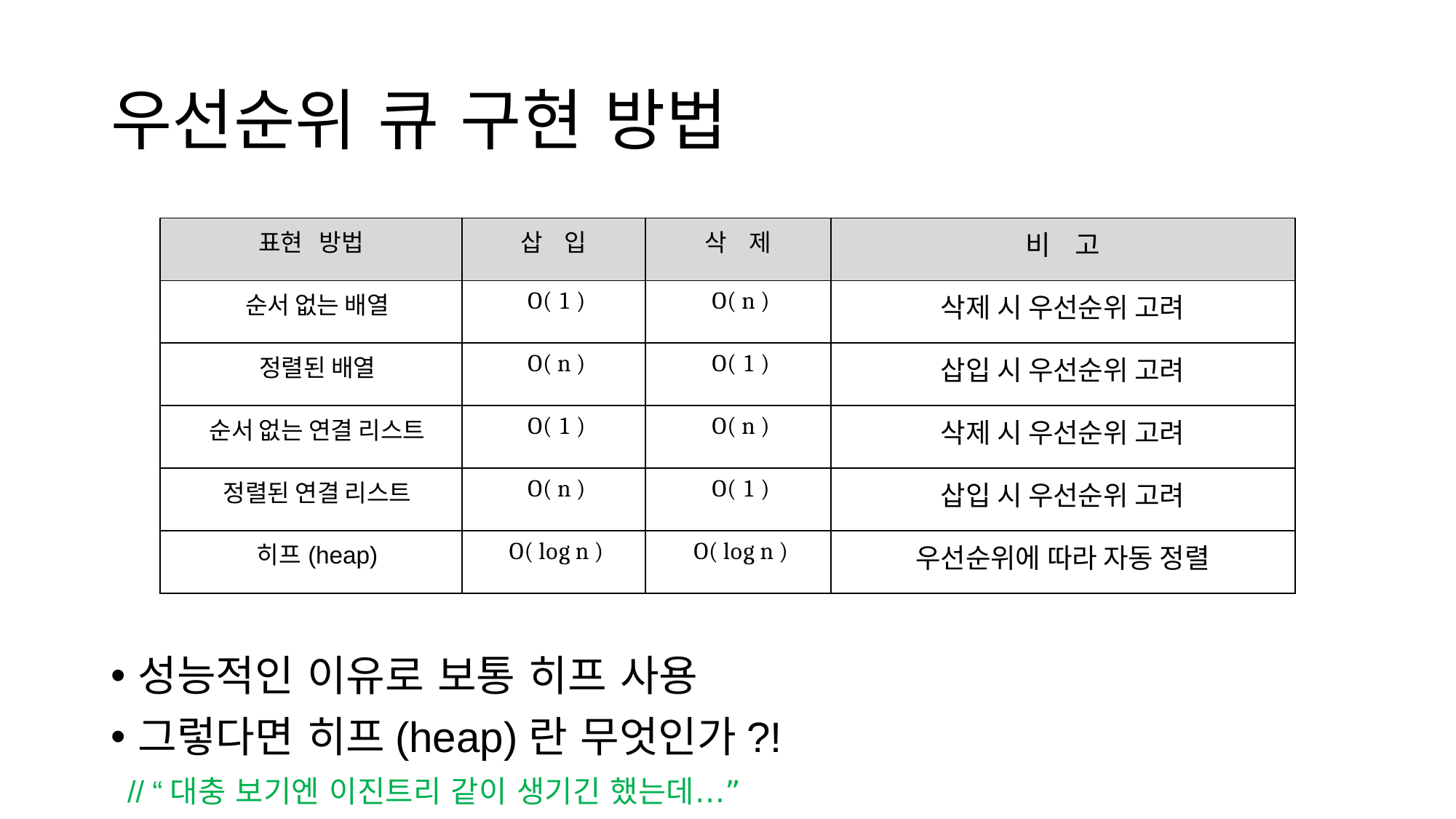

우선순위 큐 구현 방법

성능적인 이유로 보통 히프 사용
그렇다면 히프(heap)란 무엇인가?!
  // “대충 보기엔 이진트리 같이 생기긴 했는데…”
| 표현   방법​ | 삽    입​ | 삭    제​ | 비 고 |
| --- | --- | --- | --- |
| 순서 없는 배열​ | O( 1 )​ | O( n )​ | 삭제 시 우선순위 고려 |
| 정렬된 배열​ | O( n )​ | O( 1 )​ | 삽입 시 우선순위 고려 |
| 순서 없는 연결 리스트​ | O( 1 )​ | O( n )​ | 삭제 시 우선순위 고려 |
| 정렬된 연결 리스트​ | O( n )​ | O( 1 )​ | 삽입 시 우선순위 고려 |
| 히프​(heap) | O( log n )​ | O( log n )​ | 우선순위에 따라 자동 정렬 |